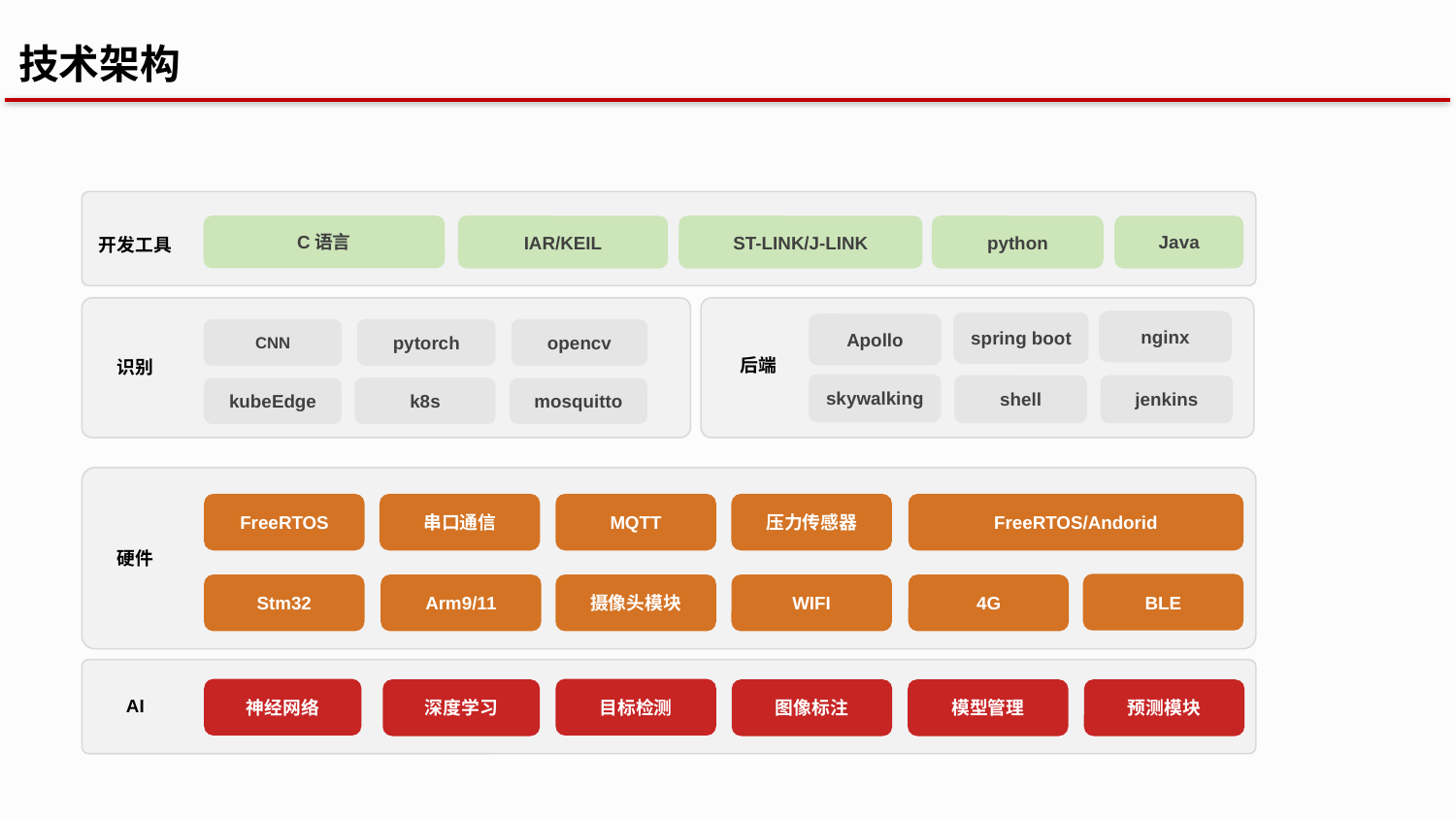

技术架构

C语言
IAR/KEIL
ST-LINK/J-LINK
python
Java
开发工具

nginx
spring boot
Apollo
CNN
pytorch
opencv
后端
识别
skywalking
shell
jenkins
kubeEdge
k8s
mosquitto

FreeRTOS/Andorid
FreeRTOS
串口通信
MQTT
压力传感器
硬件
BLE
Stm32
Arm9/11
摄像头模块
WIFI
4G

神经网络
目标检测
深度学习
图像标注
模型管理
预测模块
AI